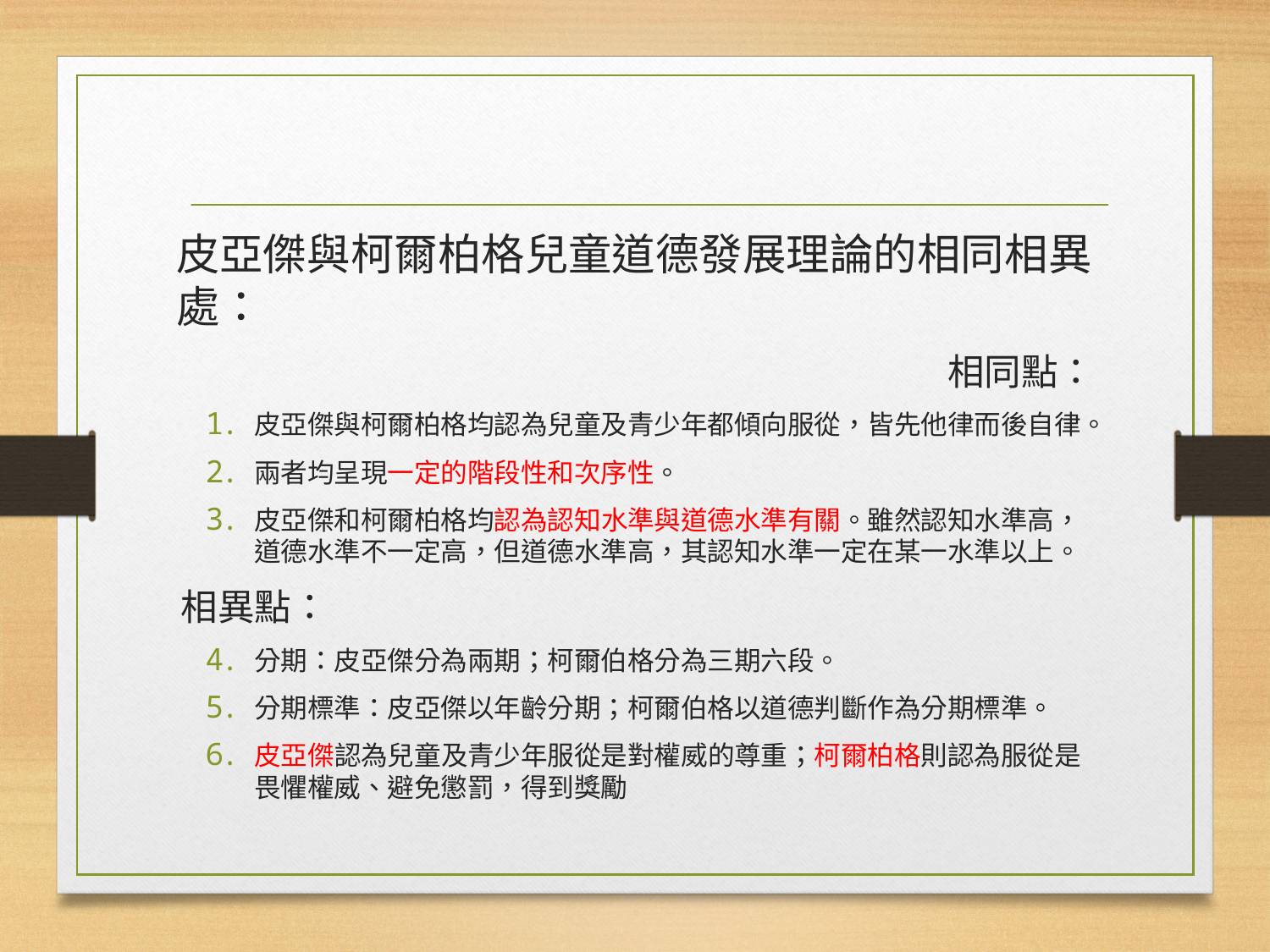

#
皮亞傑與柯爾柏格兒童道德發展理論的相同相異處：
相同點：
皮亞傑與柯爾柏格均認為兒童及青少年都傾向服從，皆先他律而後自律。
兩者均呈現一定的階段性和次序性。
皮亞傑和柯爾柏格均認為認知水準與道德水準有關。雖然認知水準高，道德水準不一定高，但道德水準高，其認知水準一定在某一水準以上。
相異點：
分期：皮亞傑分為兩期；柯爾伯格分為三期六段。
分期標準：皮亞傑以年齡分期；柯爾伯格以道德判斷作為分期標準。
皮亞傑認為兒童及青少年服從是對權威的尊重；柯爾柏格則認為服從是畏懼權威、避免懲罰，得到獎勵